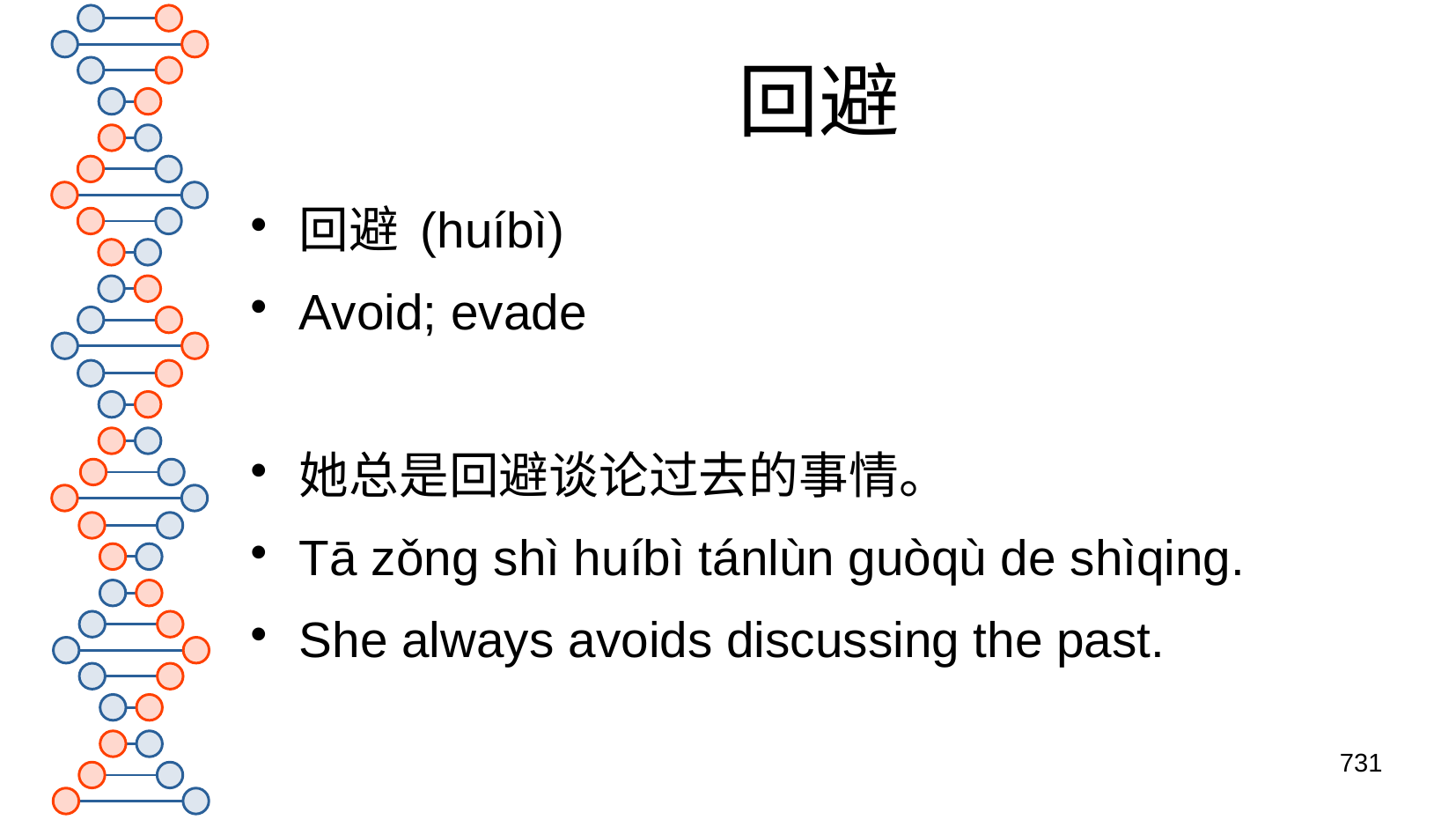

# 回避
回避 (huíbì)
Avoid; evade

她总是回避谈论过去的事情。
Tā zǒng shì huíbì tánlùn guòqù de shìqing.
She always avoids discussing the past.

731